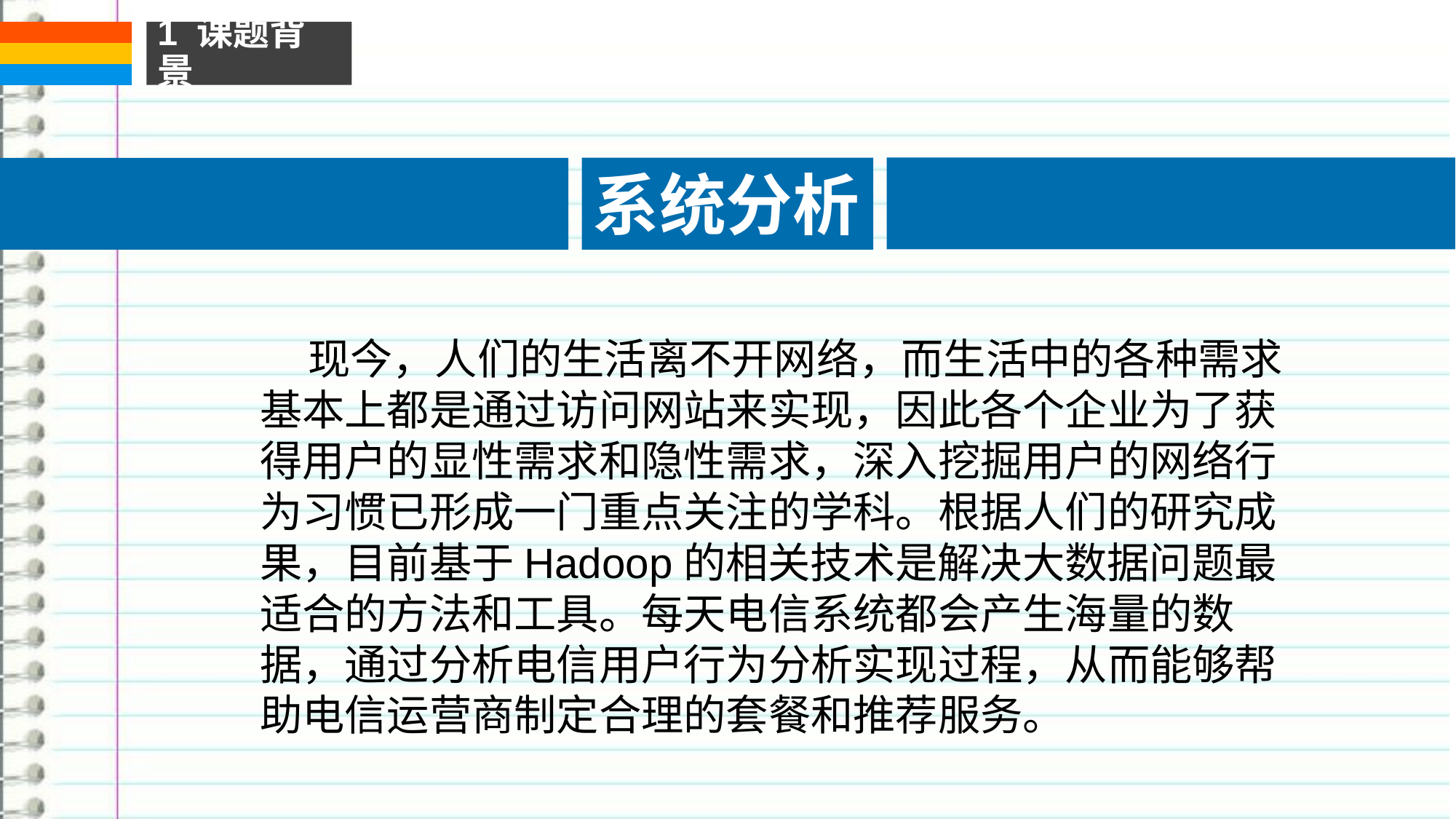

1 课题背景
系统分析
    现今，人们的生活离不开网络，而生活中的各种需求基本上都是通过访问网站来实现，因此各个企业为了获得用户的显性需求和隐性需求，深入挖掘用户的网络行为习惯已形成一门重点关注的学科。根据人们的研究成果，目前基于Hadoop的相关技术是解决大数据问题最适合的方法和工具。每天电信系统都会产生海量的数据，通过分析电信用户行为分析实现过程，从而能够帮助电信运营商制定合理的套餐和推荐服务。